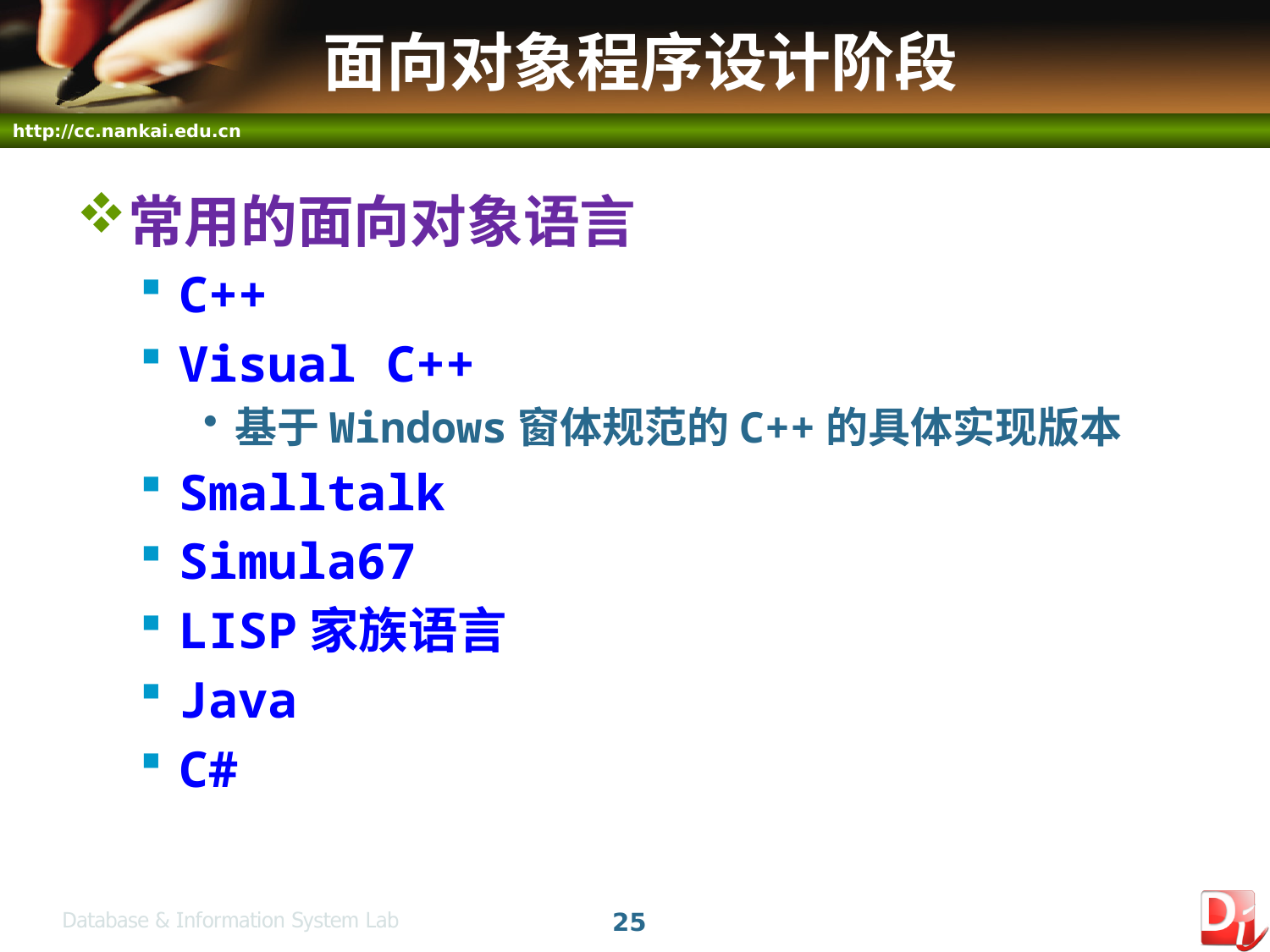

# 面向对象程序设计阶段
常用的面向对象语言
C++
Visual C++
基于Windows窗体规范的C++的具体实现版本
Smalltalk
Simula67
LISP家族语言
Java
C#
25
Database & Information System Lab